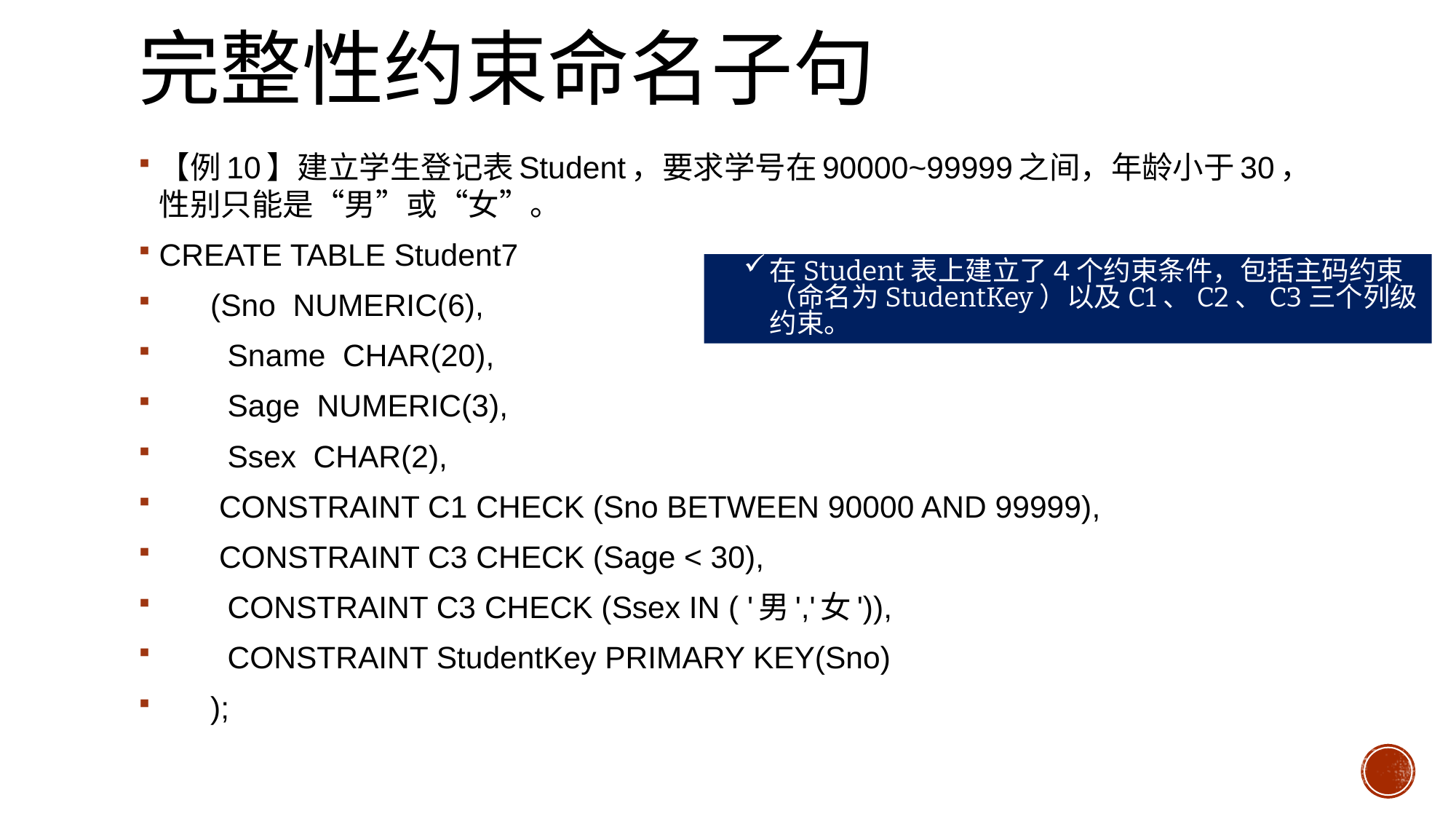

# 完整性约束命名子句
【例10】建立学生登记表Student，要求学号在90000~99999之间，年龄小于30，性别只能是“男”或“女”。
CREATE TABLE Student7
      (Sno  NUMERIC(6),
        Sname  CHAR(20),
        Sage  NUMERIC(3),
        Ssex  CHAR(2),
       CONSTRAINT C1 CHECK (Sno BETWEEN 90000 AND 99999),
       CONSTRAINT C3 CHECK (Sage < 30),
        CONSTRAINT C3 CHECK (Ssex IN ( '男','女')),
        CONSTRAINT StudentKey PRIMARY KEY(Sno)
      );
在Student表上建立了4个约束条件，包括主码约束（命名为StudentKey）以及C1、C2、C3三个列级约束。
30